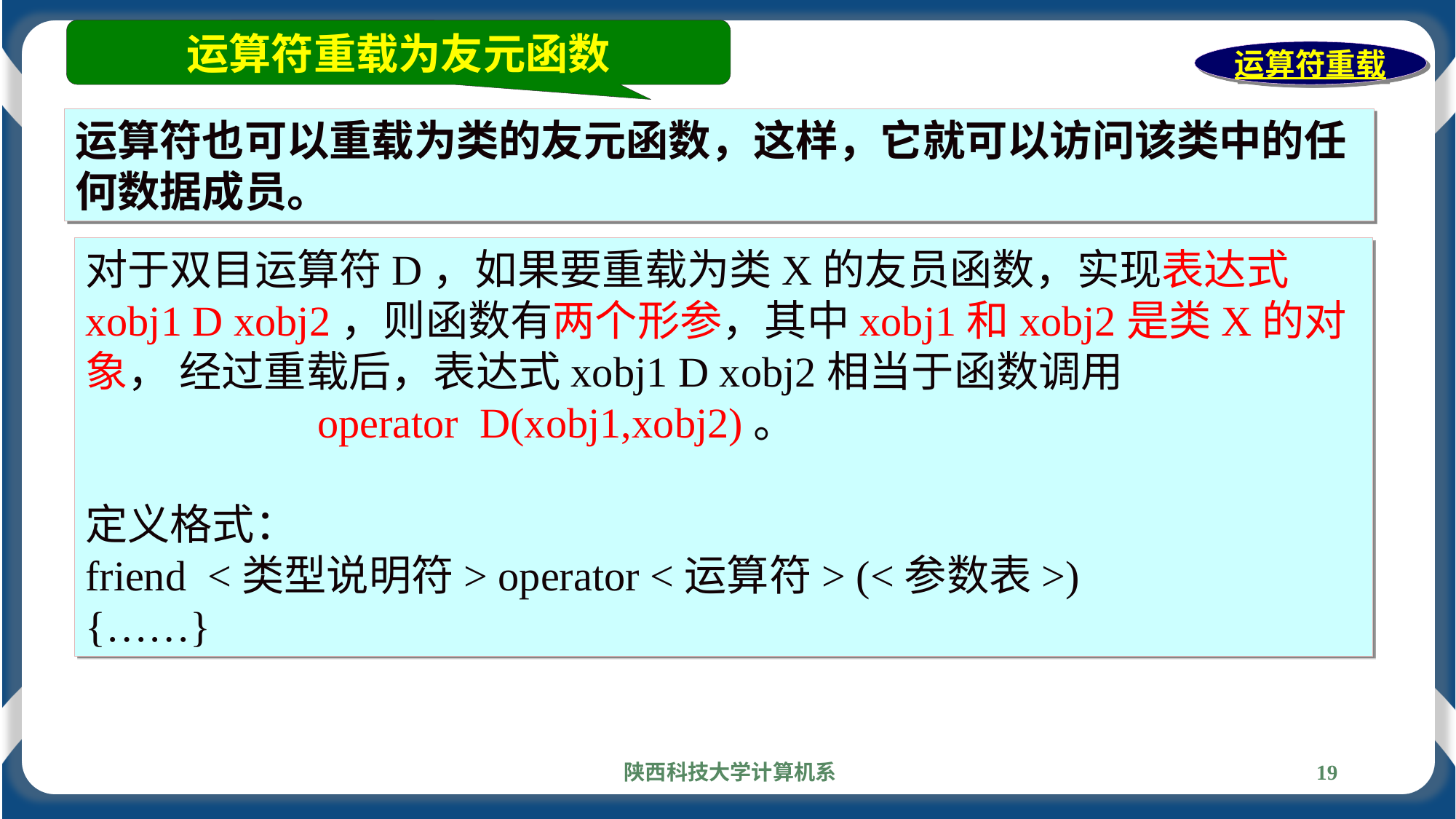

运算符重载为友元函数
运算符重载
运算符也可以重载为类的友元函数，这样，它就可以访问该类中的任何数据成员。
对于双目运算符D，如果要重载为类X的友员函数，实现表达式xobj1 D xobj2，则函数有两个形参，其中xobj1和xobj2是类X的对象， 经过重载后，表达式xobj1 D xobj2相当于函数调用
                      operator  D(xobj1,xobj2)。

定义格式：
friend  <类型说明符> operator <运算符> (<参数表>)
{……}
陕西科技大学计算机系
19